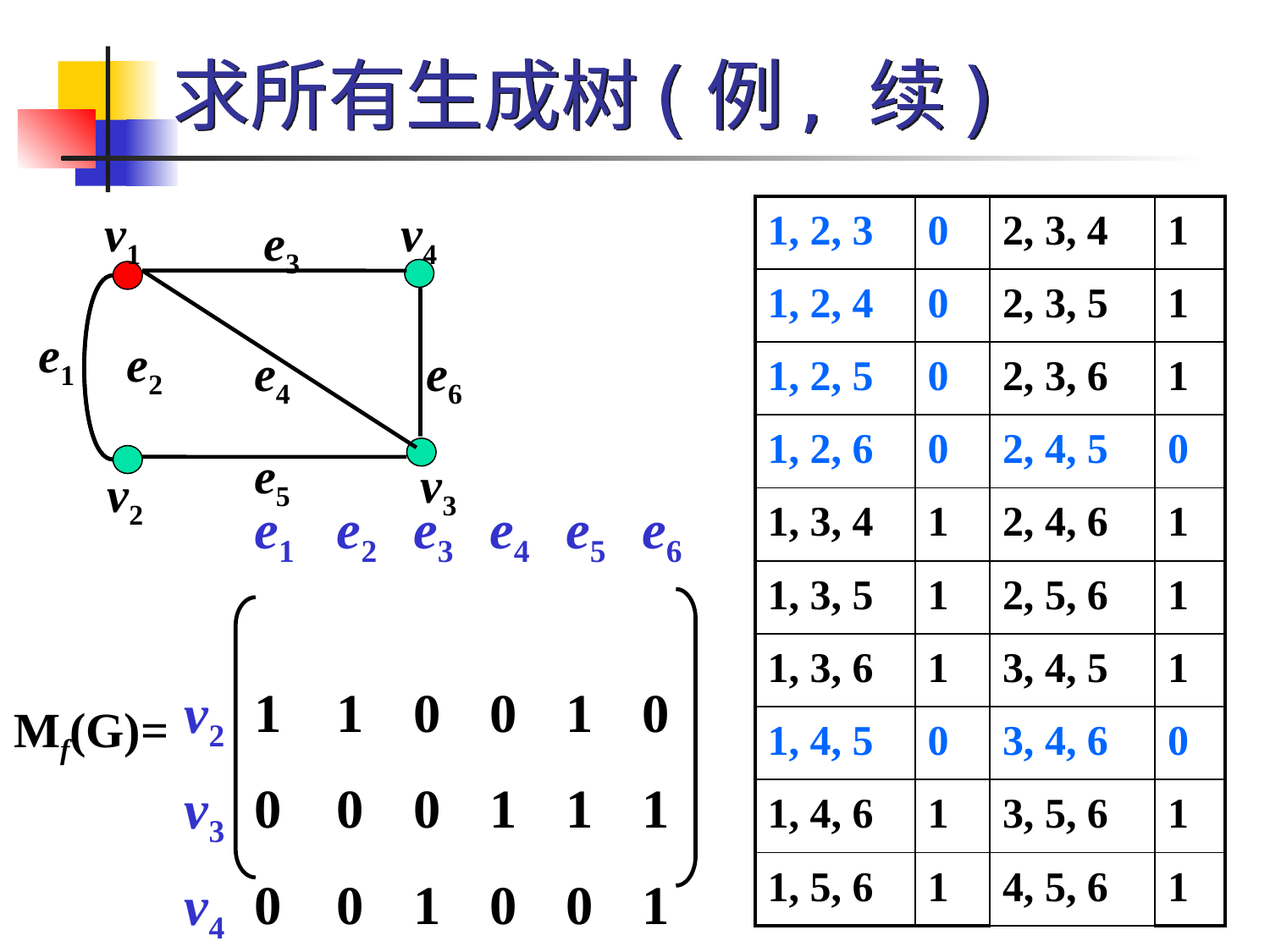

# 求所有生成树(例, 续)
v1
v4
e3

e1
e2
e4
e6

e5

v3
v2

| 1, 2, 3 | 0 | 2, 3, 4 | 1 |
| --- | --- | --- | --- |
| 1, 2, 4 | 0 | 2, 3, 5 | 1 |
| 1, 2, 5 | 0 | 2, 3, 6 | 1 |
| 1, 2, 6 | 0 | 2, 4, 5 | 0 |
| 1, 3, 4 | 1 | 2, 4, 6 | 1 |
| 1, 3, 5 | 1 | 2, 5, 6 | 1 |
| 1, 3, 6 | 1 | 3, 4, 5 | 1 |
| 1, 4, 5 | 0 | 3, 4, 6 | 0 |
| 1, 4, 6 | 1 | 3, 5, 6 | 1 |
| 1, 5, 6 | 1 | 4, 5, 6 | 1 |
|  | e1 | e2 | e3 | e4 | e5 | e6 |
| --- | --- | --- | --- | --- | --- | --- |
|  |  |  |  |  |  |  |
| v2 | 1 | 1 | 0 | 0 | 1 | 0 |
| v3 | 0 | 0 | 0 | 1 | 1 | 1 |
| v4 | 0 | 0 | 1 | 0 | 0 | 1 |

Mf(G)=